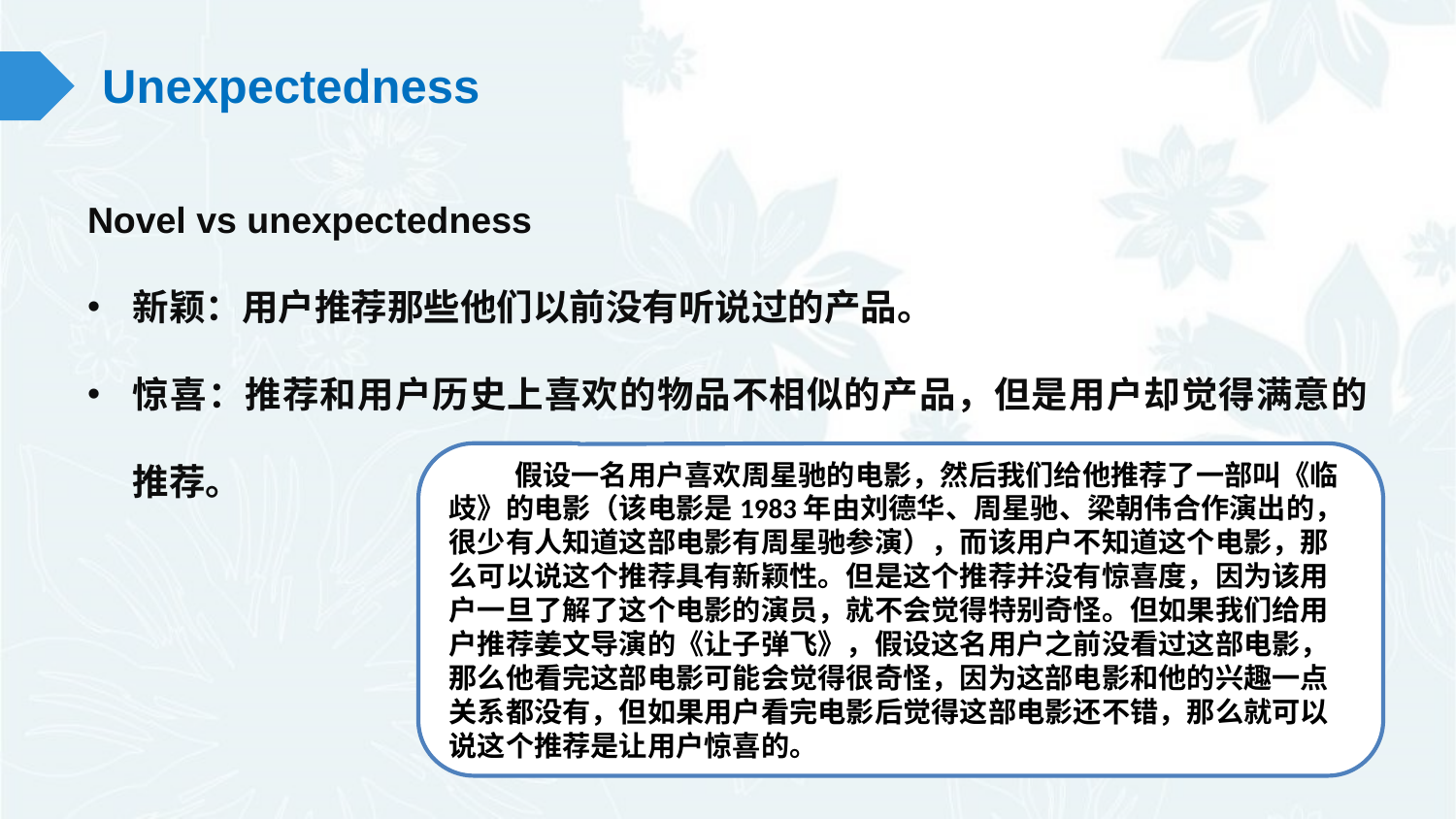

# Unexpectedness
Novel vs unexpectedness
新颖：用户推荐那些他们以前没有听说过的产品。
惊喜：推荐和用户历史上喜欢的物品不相似的产品，但是用户却觉得满意的推荐。

         假设一名用户喜欢周星驰的电影，然后我们给他推荐了一部叫《临歧》的电影（该电影是1983年由刘德华、周星驰、梁朝伟合作演出的，很少有人知道这部电影有周星驰参演），而该用户不知道这个电影，那么可以说这个推荐具有新颖性。但是这个推荐并没有惊喜度，因为该用户一旦了解了这个电影的演员，就不会觉得特别奇怪。但如果我们给用户推荐姜文导演的《让子弹飞》，假设这名用户之前没看过这部电影，那么他看完这部电影可能会觉得很奇怪，因为这部电影和他的兴趣一点关系都没有，但如果用户看完电影后觉得这部电影还不错，那么就可以说这个推荐是让用户惊喜的。